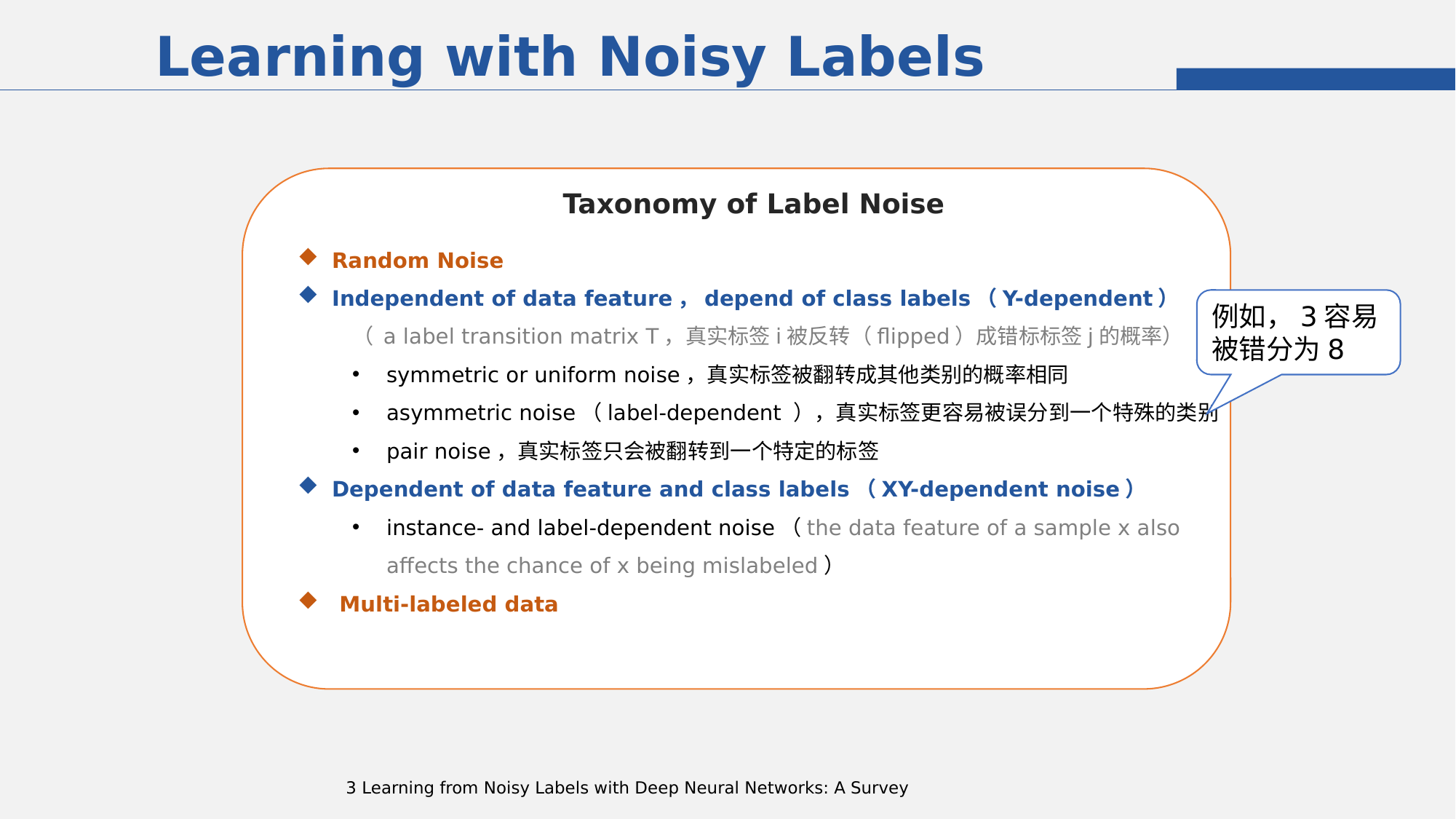

Learning with Noisy Labels

Taxonomy of Label Noise

Random Noise
Independent of data feature，depend of class labels（Y-dependent）
（ a label transition matrix T，真实标签i被反转（flipped）成错标标签j的概率）
symmetric or uniform noise，真实标签被翻转成其他类别的概率相同
asymmetric noise（label-dependent ），真实标签更容易被误分到一个特殊的类别
pair noise，真实标签只会被翻转到一个特定的标签
Dependent of data feature and class labels（XY-dependent noise）
instance- and label-dependent noise（the data feature of a sample x also affects the chance of x being mislabeled）
 Multi-labeled data
例如，3容易被错分为8
3 Learning from Noisy Labels with Deep Neural Networks: A Survey